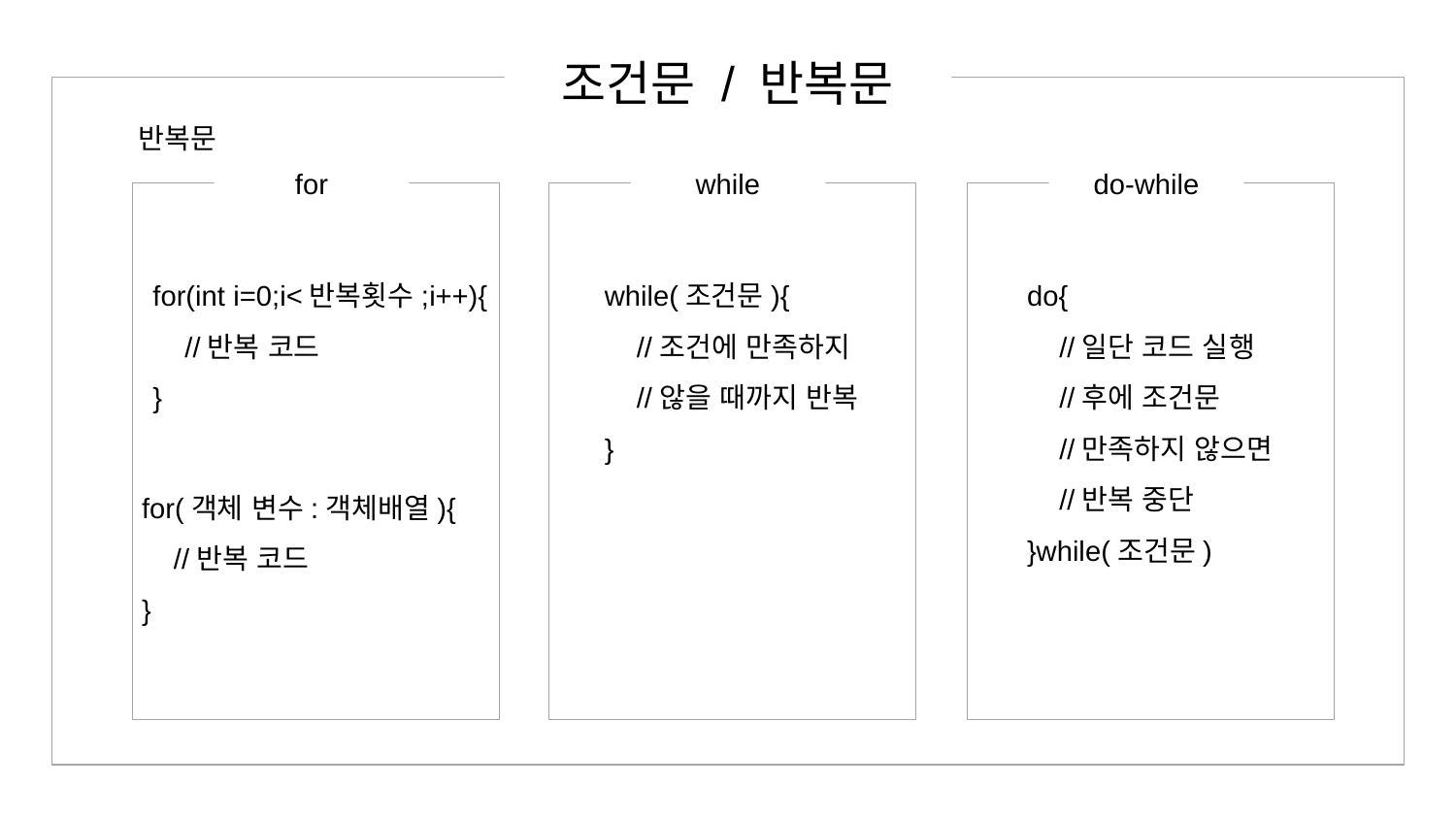

조건문 / 반복문

반복문
for
while
do-while

for(int i=0;i<반복횟수;i++){
    //반복 코드
}
while(조건문){
    //조건에 만족하지
    //않을 때까지 반복
}
do{
    //일단 코드 실행
    //후에 조건문
    //만족하지 않으면
    //반복 중단
}while(조건문)
for(객체 변수:객체배열){
    //반복 코드
}